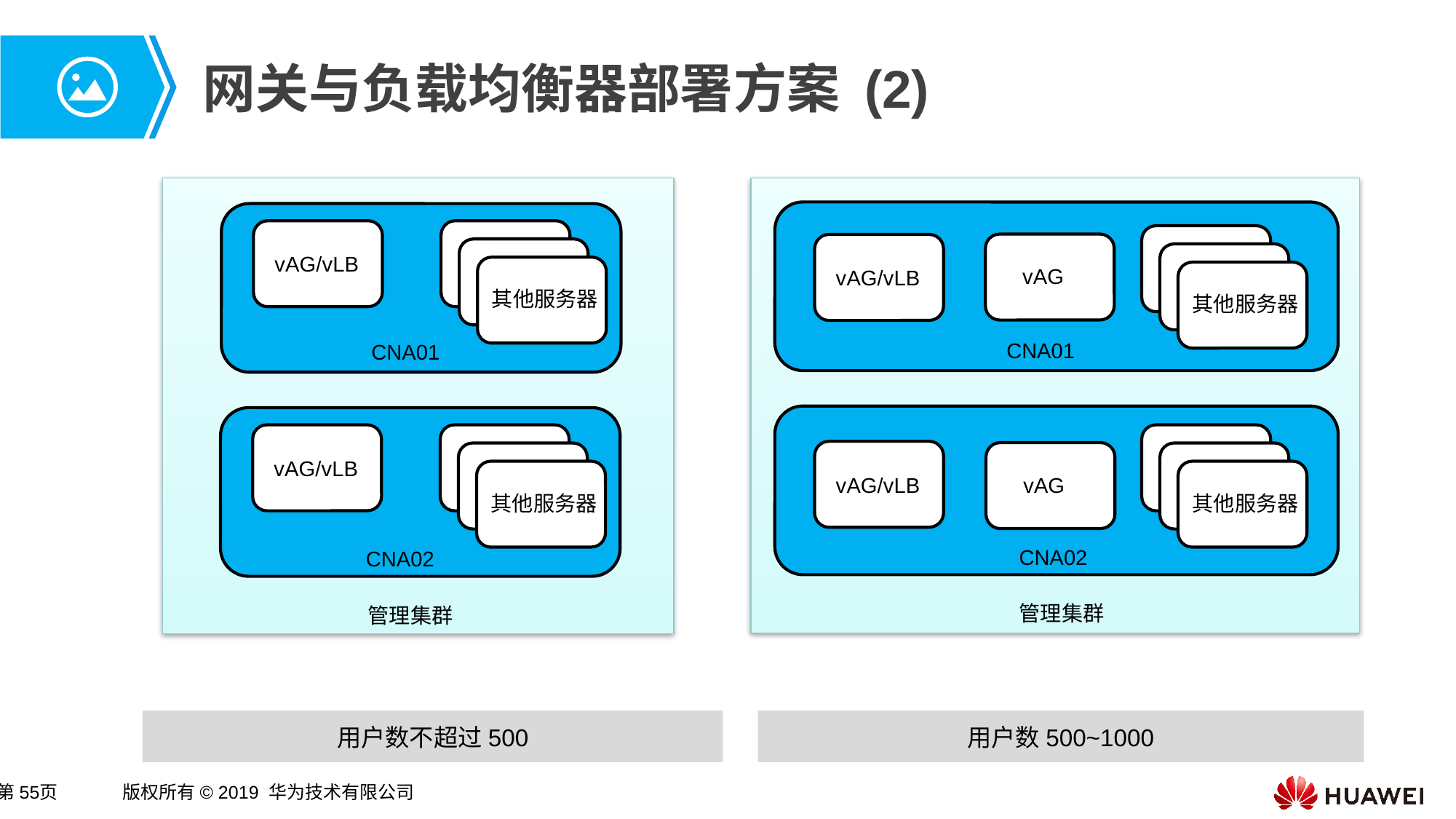

# 网关与负载均衡器部署方案 (2)

vAG/vLB

vAG
vAG/vLB

其他服务器
其他服务器
CNA01
CNA01

vAG/vLB

vAG/vLB
vAG
其他服务器
其他服务器
CNA02
CNA02
管理集群
管理集群
用户数不超过500
用户数500~1000